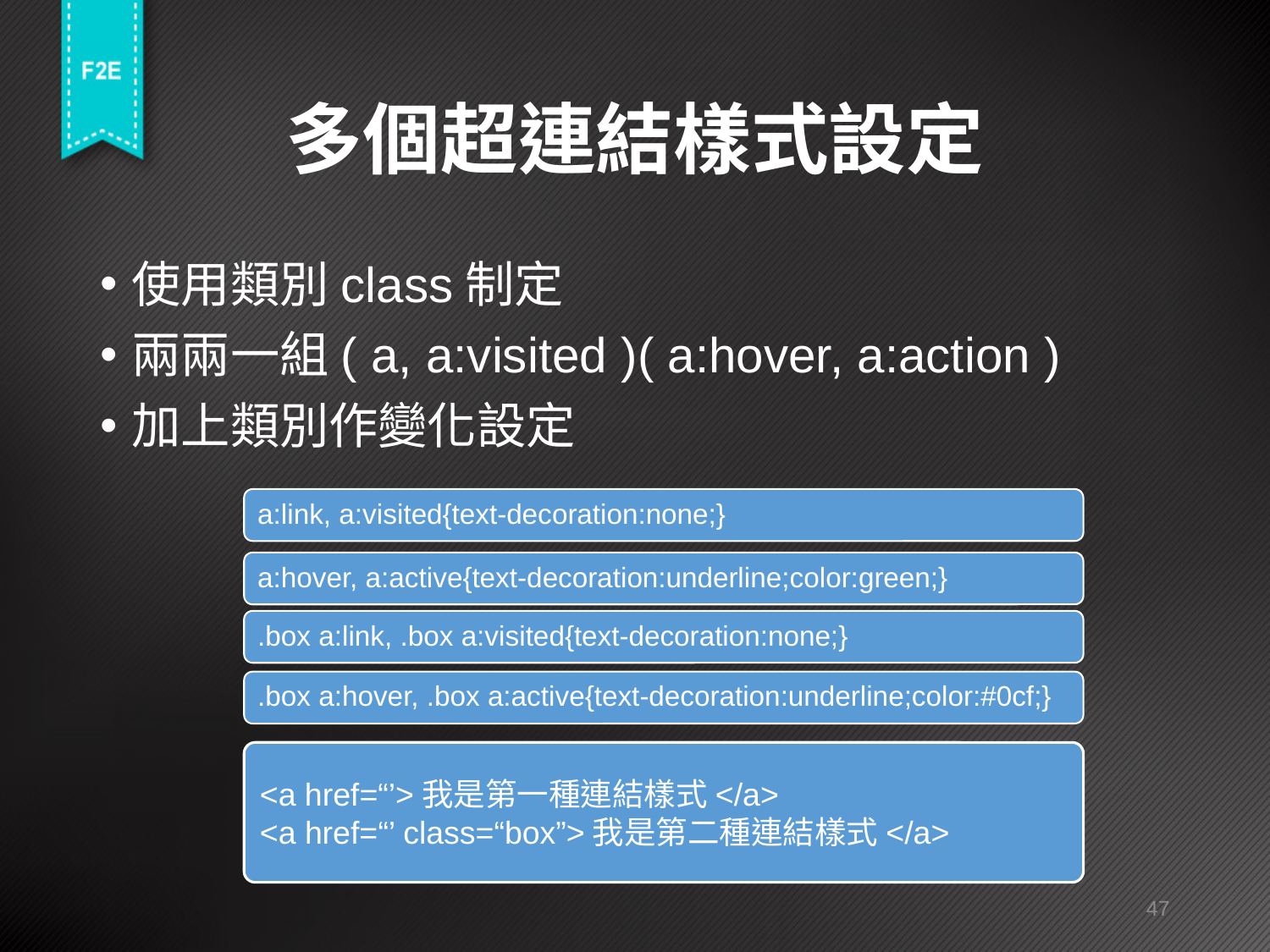

# 多個超連結樣式設定
使用類別class制定
兩兩一組( a, a:visited )( a:hover, a:action )
加上類別作變化設定

a:link, a:visited{text-decoration:none;}
a:hover, a:active{text-decoration:underline;color:green;}
.box a:link, .box a:visited{text-decoration:none;}
.box a:hover, .box a:active{text-decoration:underline;color:#0cf;}
<a href=“’>我是第一種連結樣式</a>
<a href=“’ class=“box”>我是第二種連結樣式</a>
47